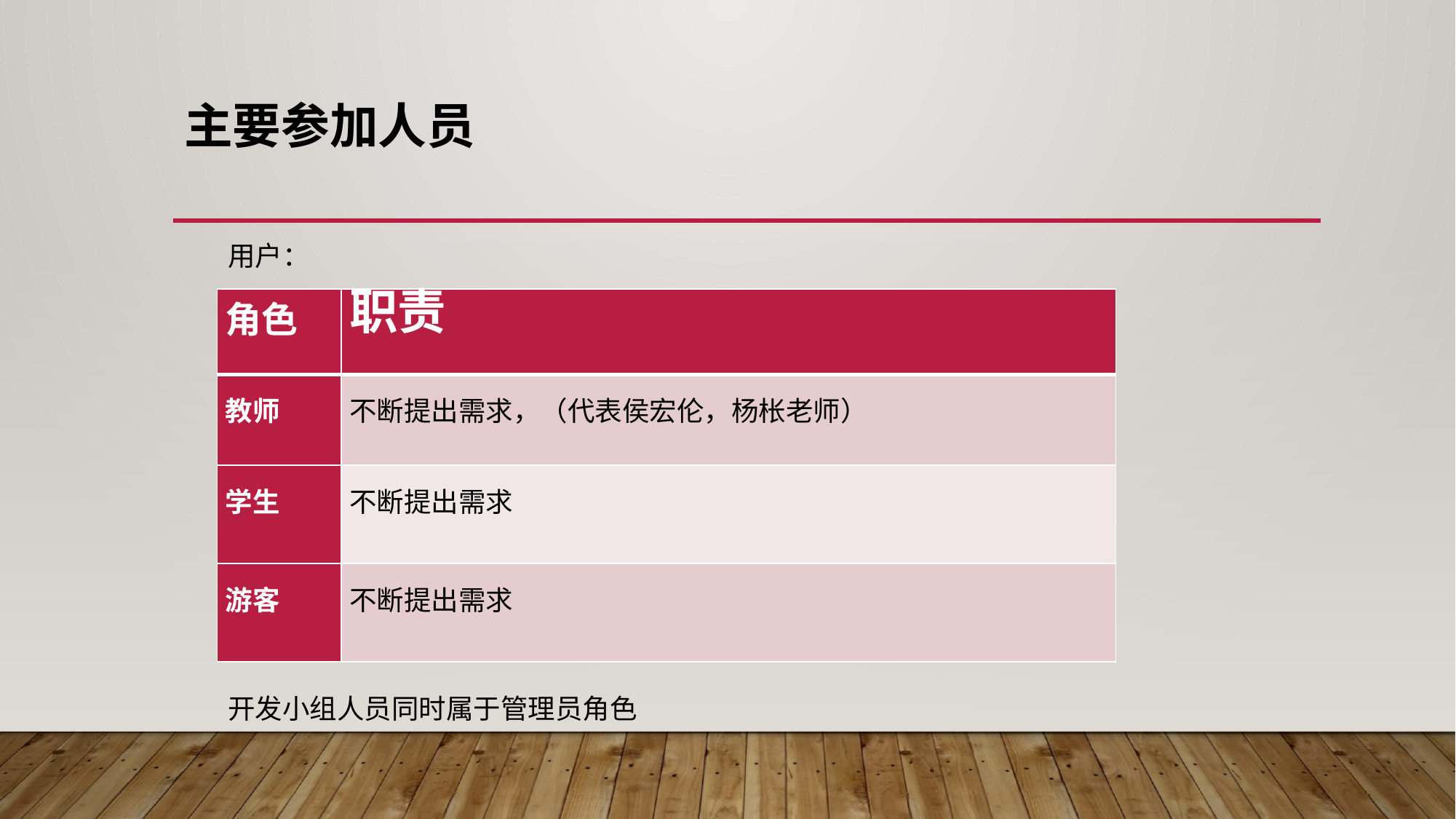

# 主要参加人员
用户：
| 角色 | 职责 |
| --- | --- |
| 教师 | 不断提出需求，（代表侯宏伦，杨枨老师） |
| 学生 | 不断提出需求 |
| 游客 | 不断提出需求 |
开发小组人员同时属于管理员角色